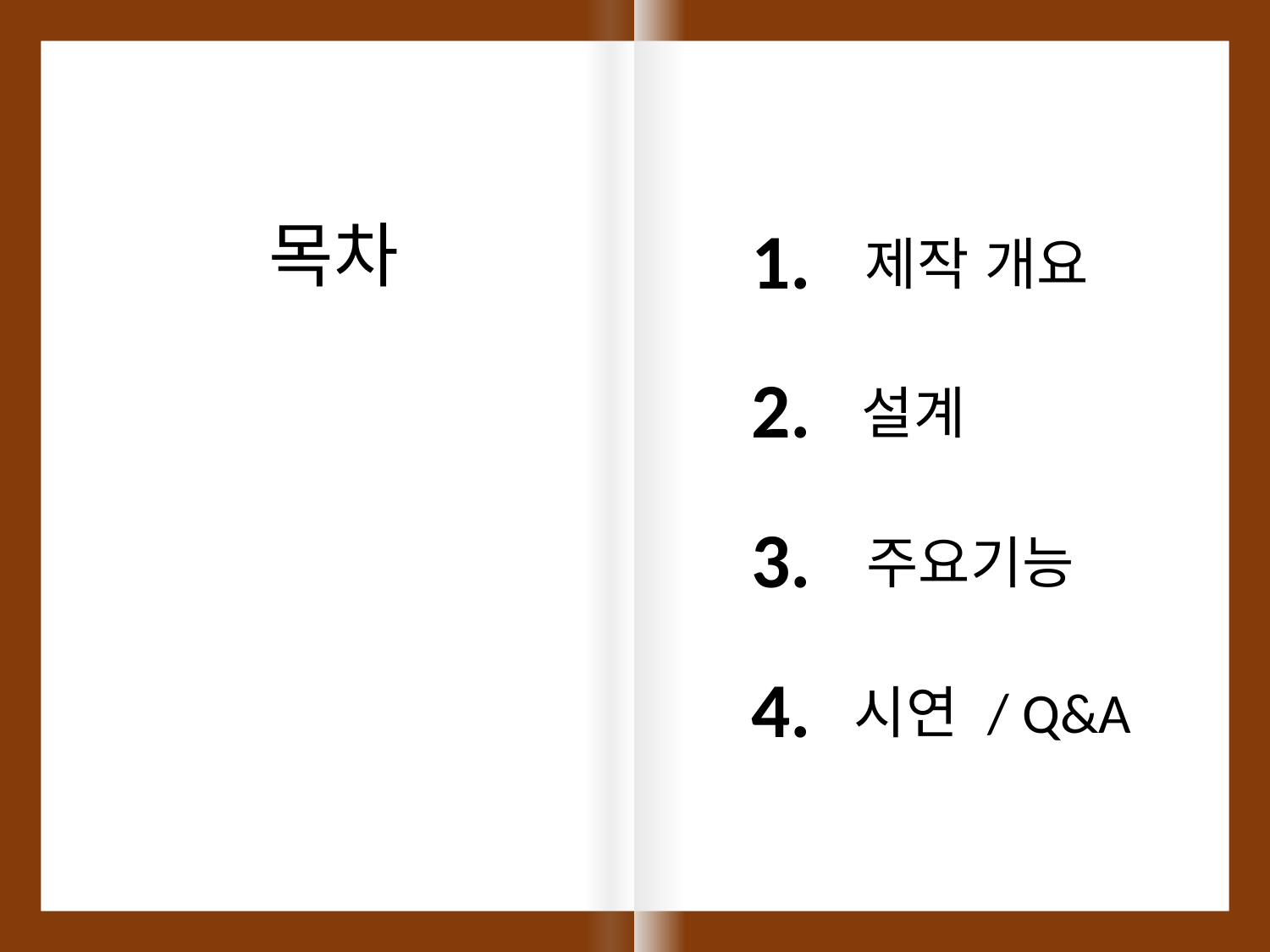

목차
1.
제작 개요
2.
설계
3.
주요기능
4.
시연 / Q&A